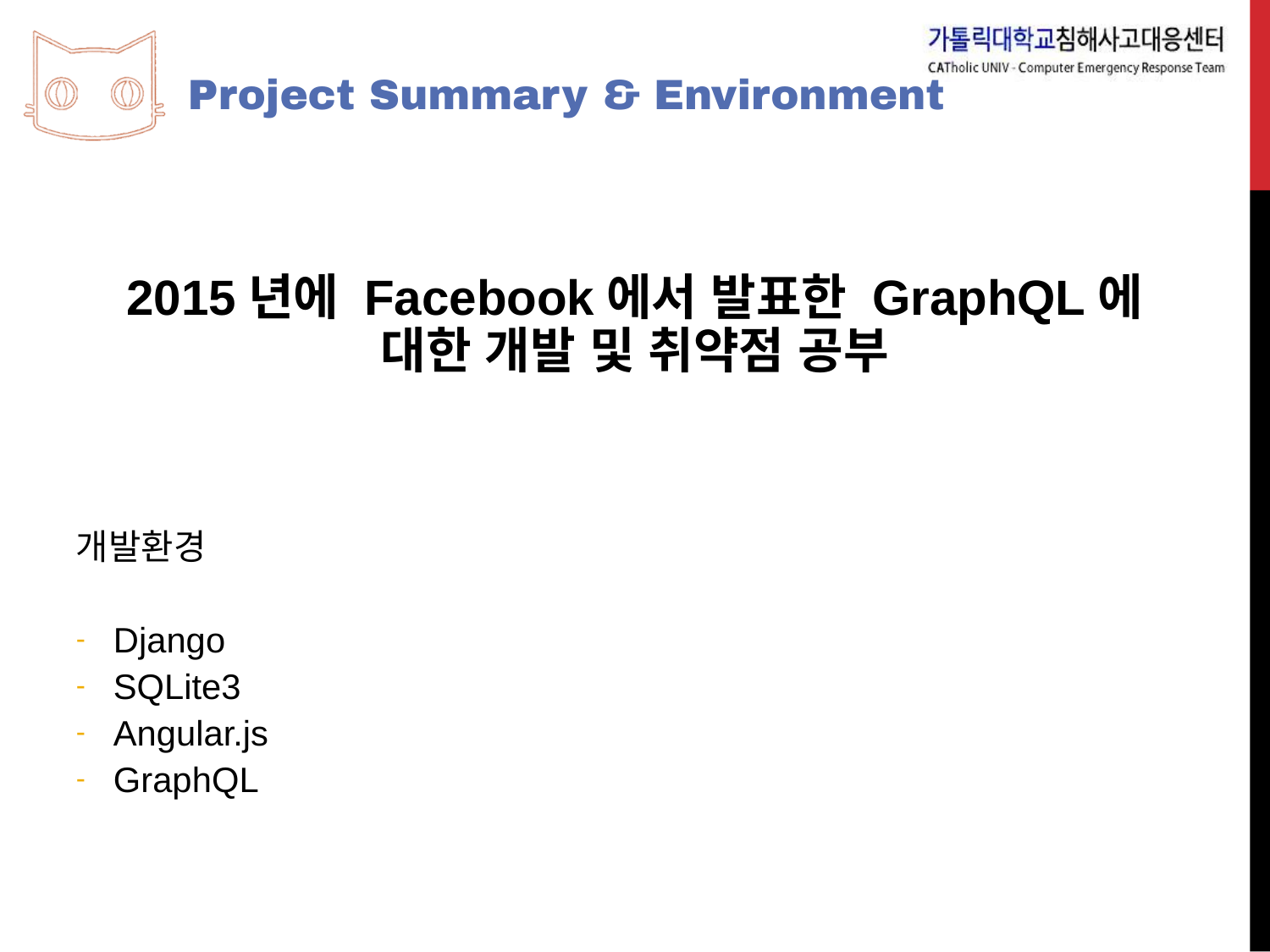

Project Summary & Environment

2015년에 Facebook에서 발표한 GraphQL에 대한 개발 및 취약점 공부

개발환경

Django
SQLite3
Angular.js
GraphQL